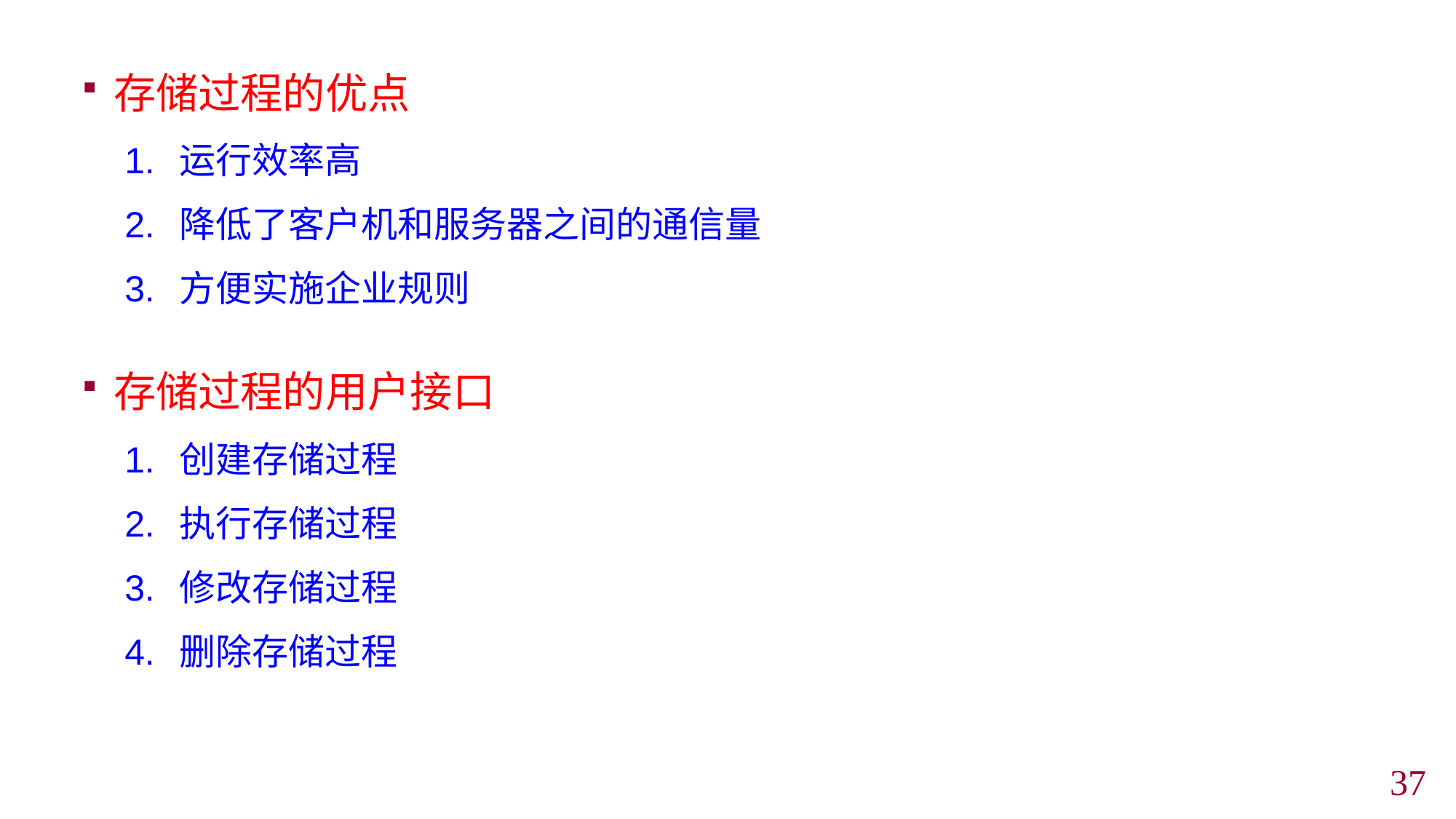

存储过程的优点
运行效率高
降低了客户机和服务器之间的通信量
方便实施企业规则

存储过程的用户接口
创建存储过程
执行存储过程
修改存储过程
删除存储过程

37